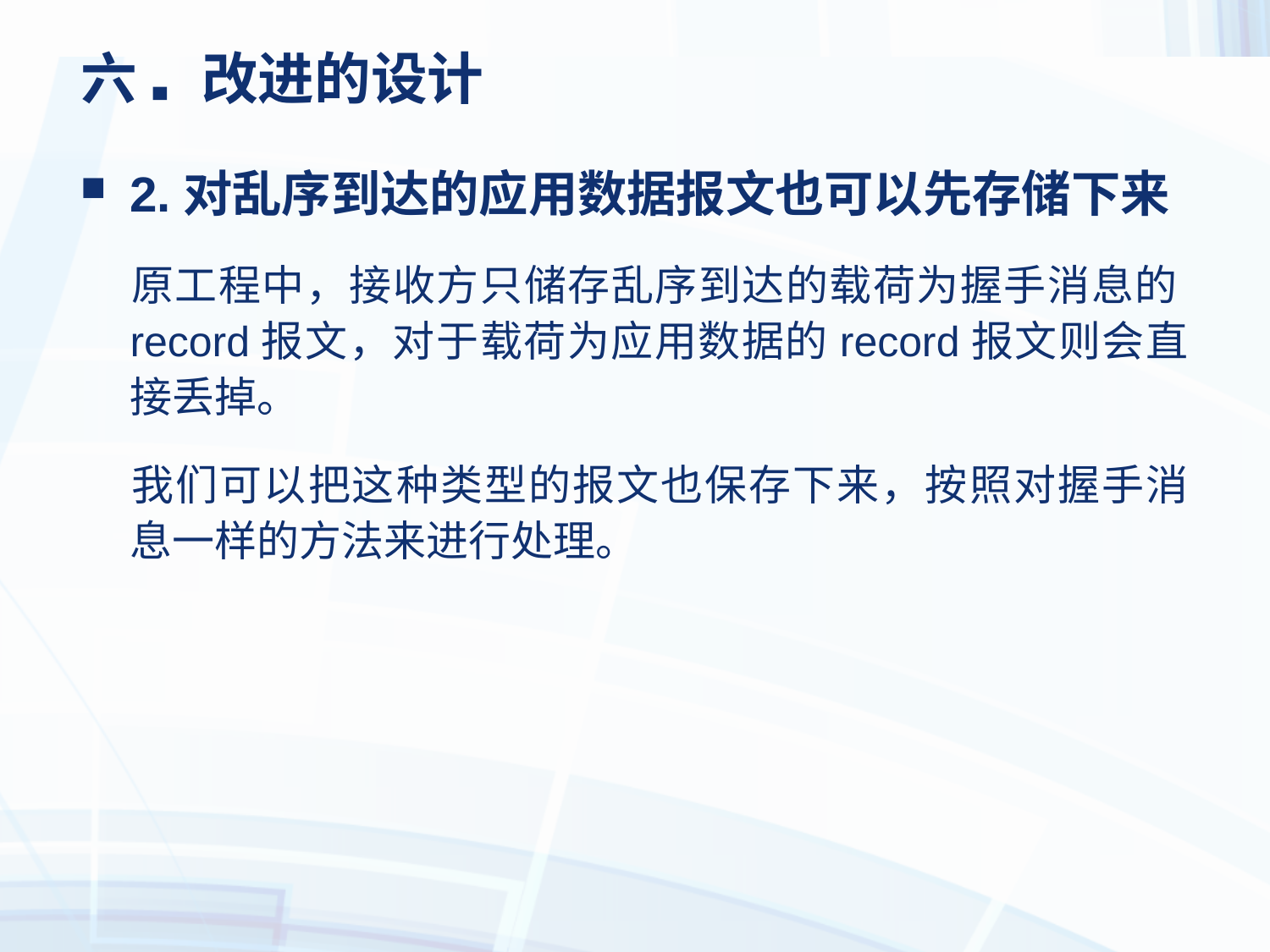

# 六. 改进的设计
2.对乱序到达的应用数据报文也可以先存储下来
	原工程中，接收方只储存乱序到达的载荷为握手消息的record报文，对于载荷为应用数据的record报文则会直接丢掉。
	我们可以把这种类型的报文也保存下来，按照对握手消息一样的方法来进行处理。